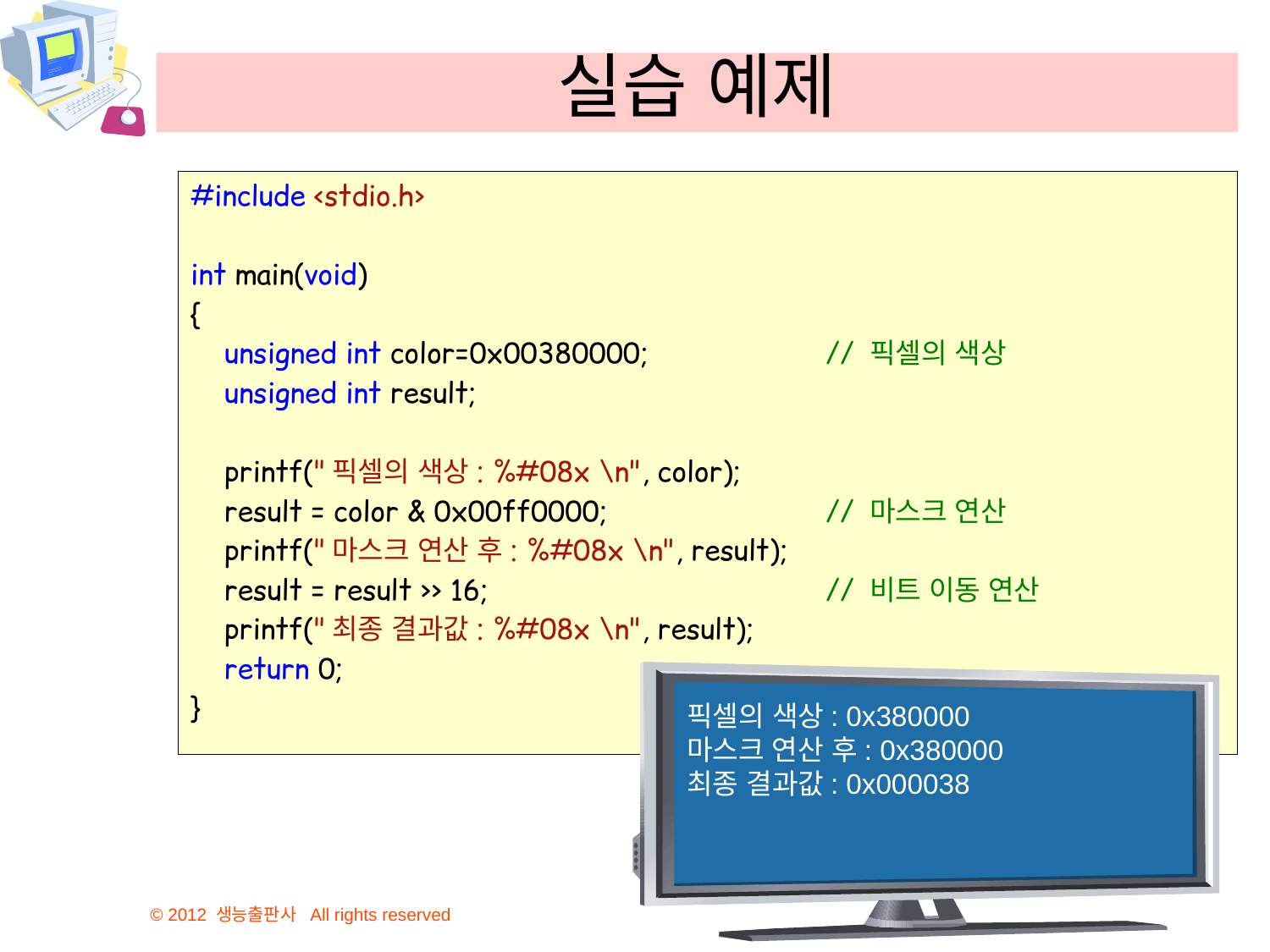

# 실습 예제
#include <stdio.h>

int main(void)
{
    unsigned int color=0x00380000;		// 픽셀의 색상
    unsigned int result;

    printf("픽셀의 색상: %#08x \n", color);
    result = color & 0x00ff0000;		// 마스크 연산
    printf("마스크 연산 후: %#08x \n", result);
    result = result >> 16;			// 비트 이동 연산
    printf("최종 결과값: %#08x \n", result);
    return 0;
}

픽셀의 색상: 0x380000
마스크 연산 후: 0x380000
최종 결과값: 0x000038